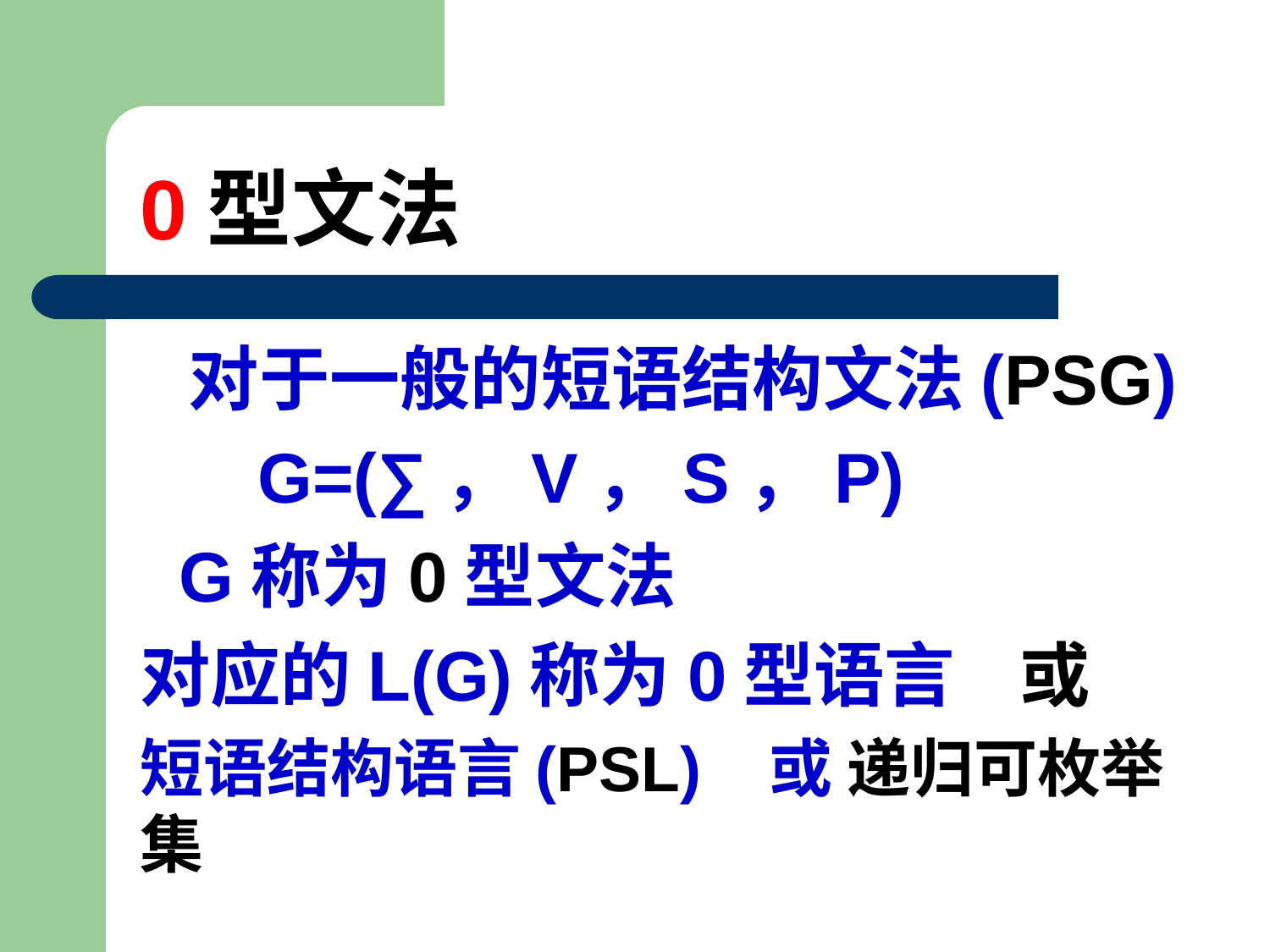

# 0型文法
  对于一般的短语结构文法(PSG)
      G=(∑，V，S，P)
  G称为0型文法
对应的L(G)称为0型语言    或
短语结构语言(PSL)   或 递归可枚举集